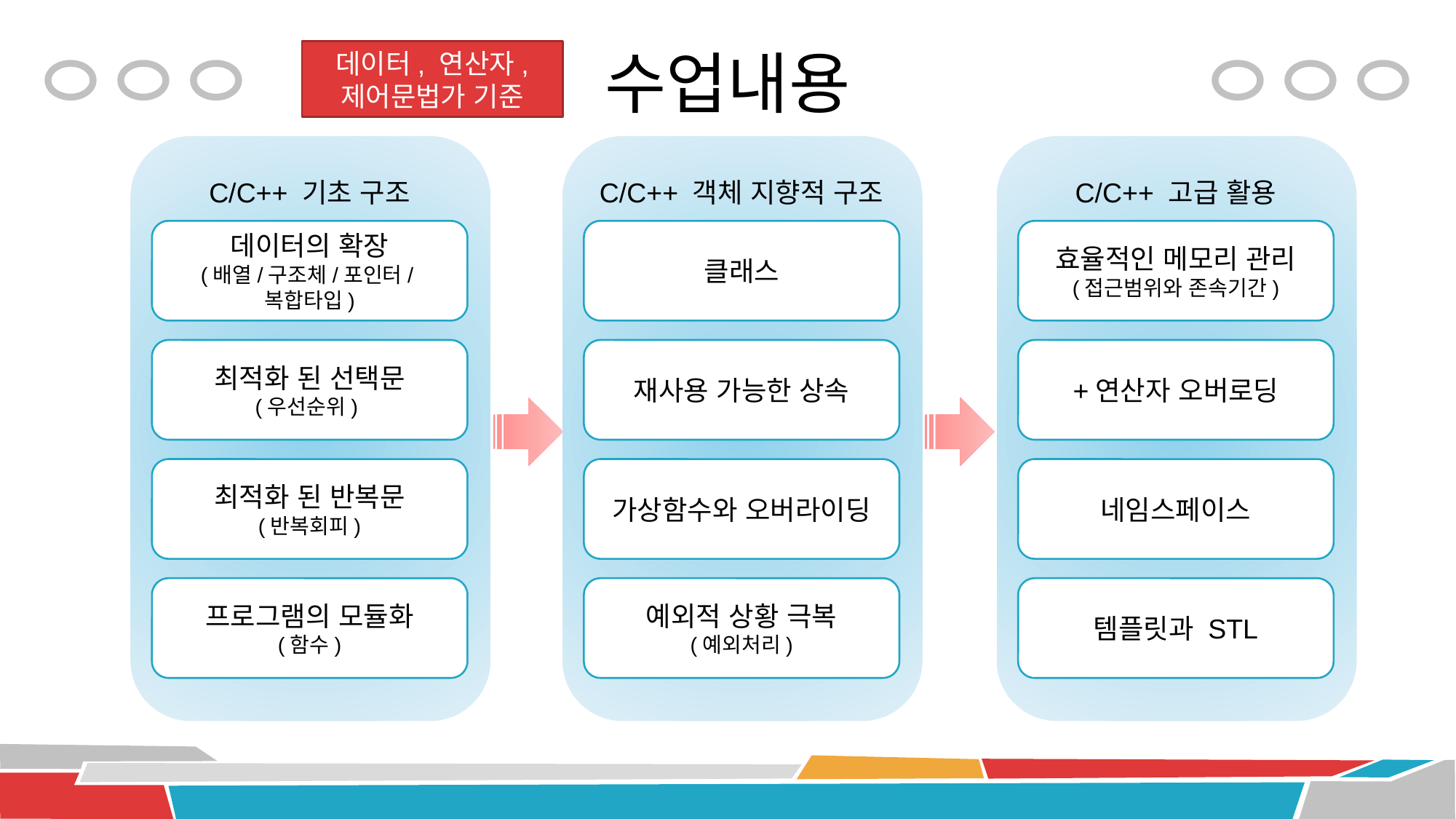

# 수업내용
데이터, 연산자,
제어문법가 기준

C/C++ 기초 구조
C/C++ 객체 지향적 구조
C/C++ 고급 활용
데이터의 확장
(배열/구조체/포인터/복합타입)
클래스
효율적인 메모리 관리
(접근범위와 존속기간)
최적화 된 선택문
(우선순위)
재사용 가능한 상속
+연산자 오버로딩

최적화 된 반복문
(반복회피)
가상함수와 오버라이딩
네임스페이스
프로그램의 모듈화
(함수)
예외적 상황 극복
(예외처리)
템플릿과 STL